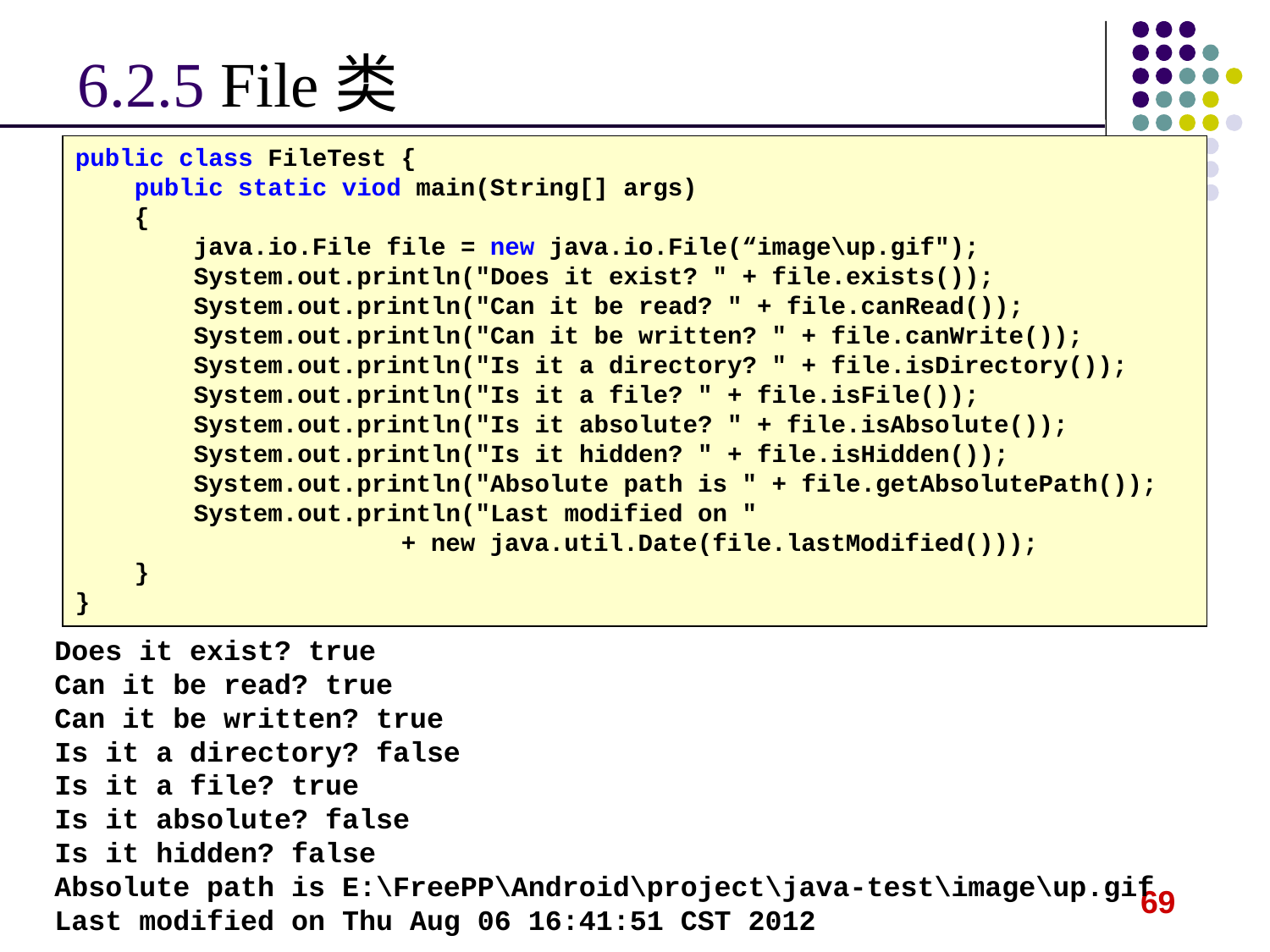

6.2.5 File类
public class FileTest {
    public static viod main(String[] args)
    {
        java.io.File file = new java.io.File(“image\up.gif");
        System.out.println("Does it exist? " + file.exists());
        System.out.println("Can it be read? " + file.canRead());
        System.out.println("Can it be written? " + file.canWrite());
        System.out.println("Is it a directory? " + file.isDirectory());
        System.out.println("Is it a file? " + file.isFile());
        System.out.println("Is it absolute? " + file.isAbsolute());
        System.out.println("Is it hidden? " + file.isHidden());
        System.out.println("Absolute path is " + file.getAbsolutePath());
        System.out.println("Last modified on "
                      + new java.util.Date(file.lastModified()));
    }
}
Does it exist? true
Can it be read? true
Can it be written? true
Is it a directory? false
Is it a file? true
Is it absolute? false
Is it hidden? false
Absolute path is E:\FreePP\Android\project\java-test\image\up.gif
Last modified on Thu Aug 06 16:41:51 CST 2012